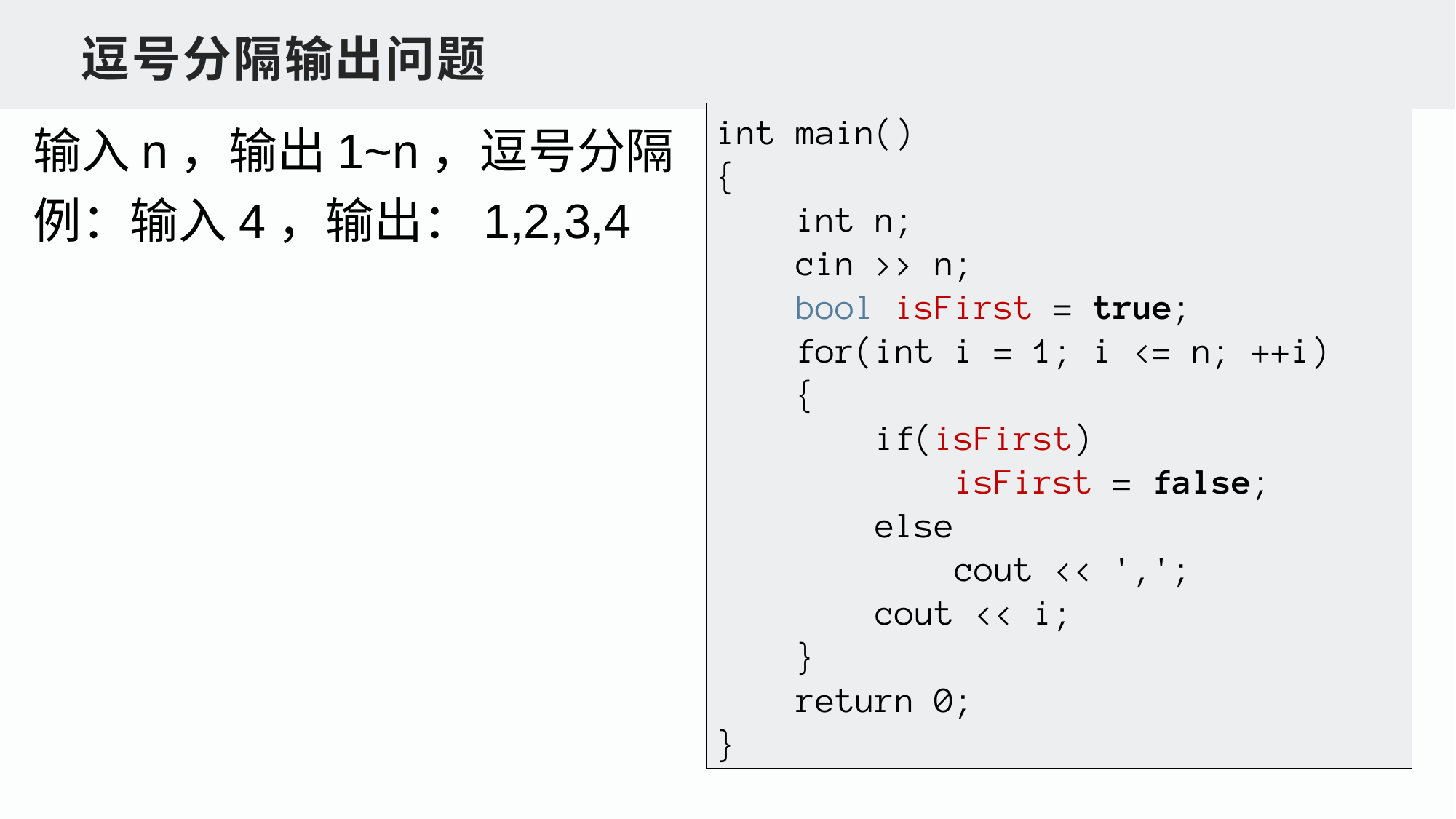

逗号分隔输出问题
输入n，输出1~n，逗号分隔
例：输入4，输出：1,2,3,4
int main()
{
    int n;
    cin >> n;
    bool isFirst = true;
    for(int i = 1; i <= n; ++i)
    {
        if(isFirst)
            isFirst = false;
        else
            cout << ',';
        cout << i;
    }
    return 0;
}